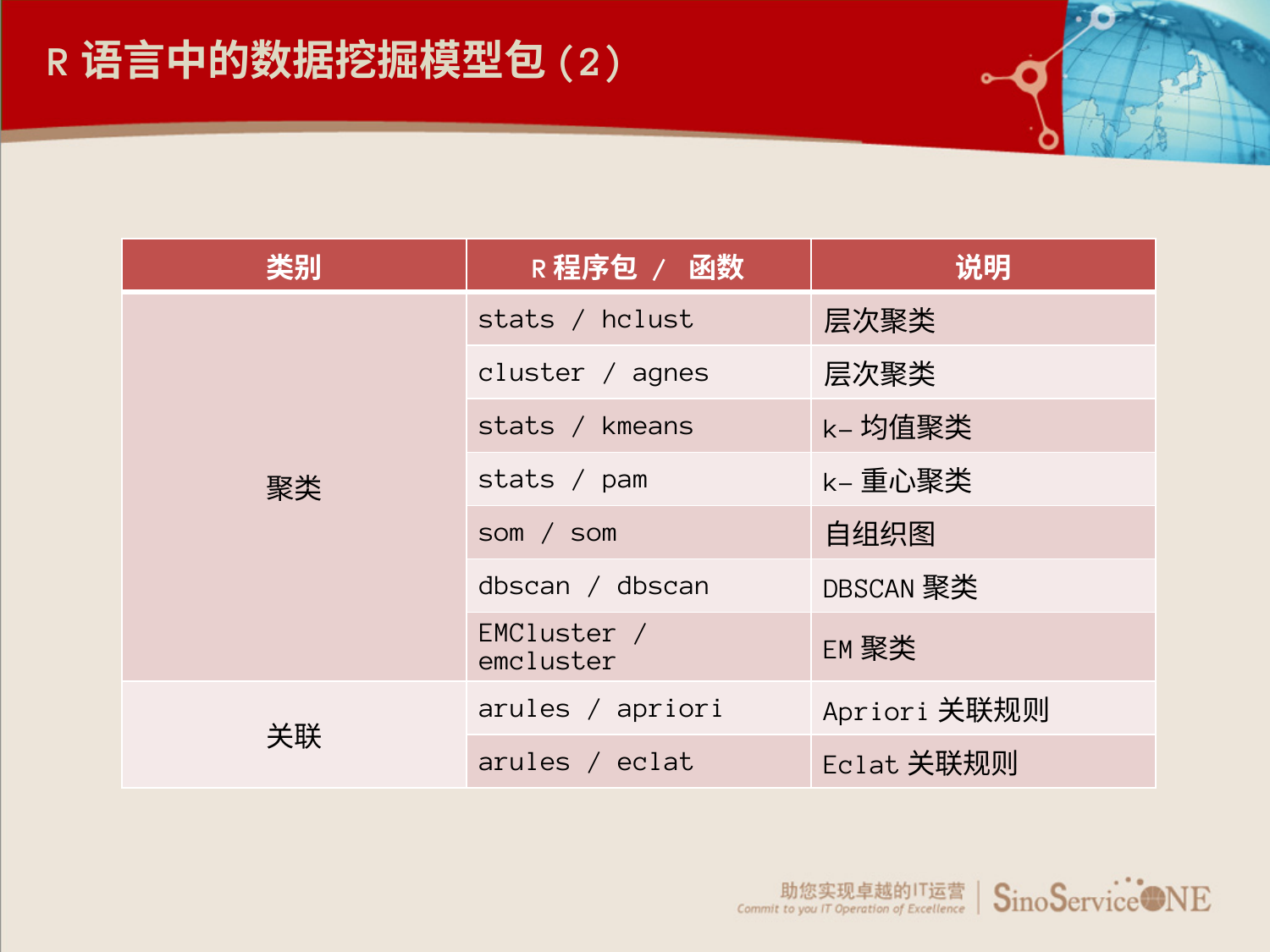

# R语言中的数据挖掘模型包(2)
| 类别 | R程序包 / 函数 | 说明 |
| --- | --- | --- |
| 聚类 | stats / hclust | 层次聚类 |
|  | cluster / agnes | 层次聚类 |
|  | stats / kmeans | k-均值聚类 |
|  | stats / pam | k-重心聚类 |
|  | som / som | 自组织图 |
|  | dbscan / dbscan | DBSCAN聚类 |
|  | EMCluster / emcluster | EM聚类 |
| 关联 | arules / apriori | Apriori关联规则 |
|  | arules / eclat | Eclat关联规则 |